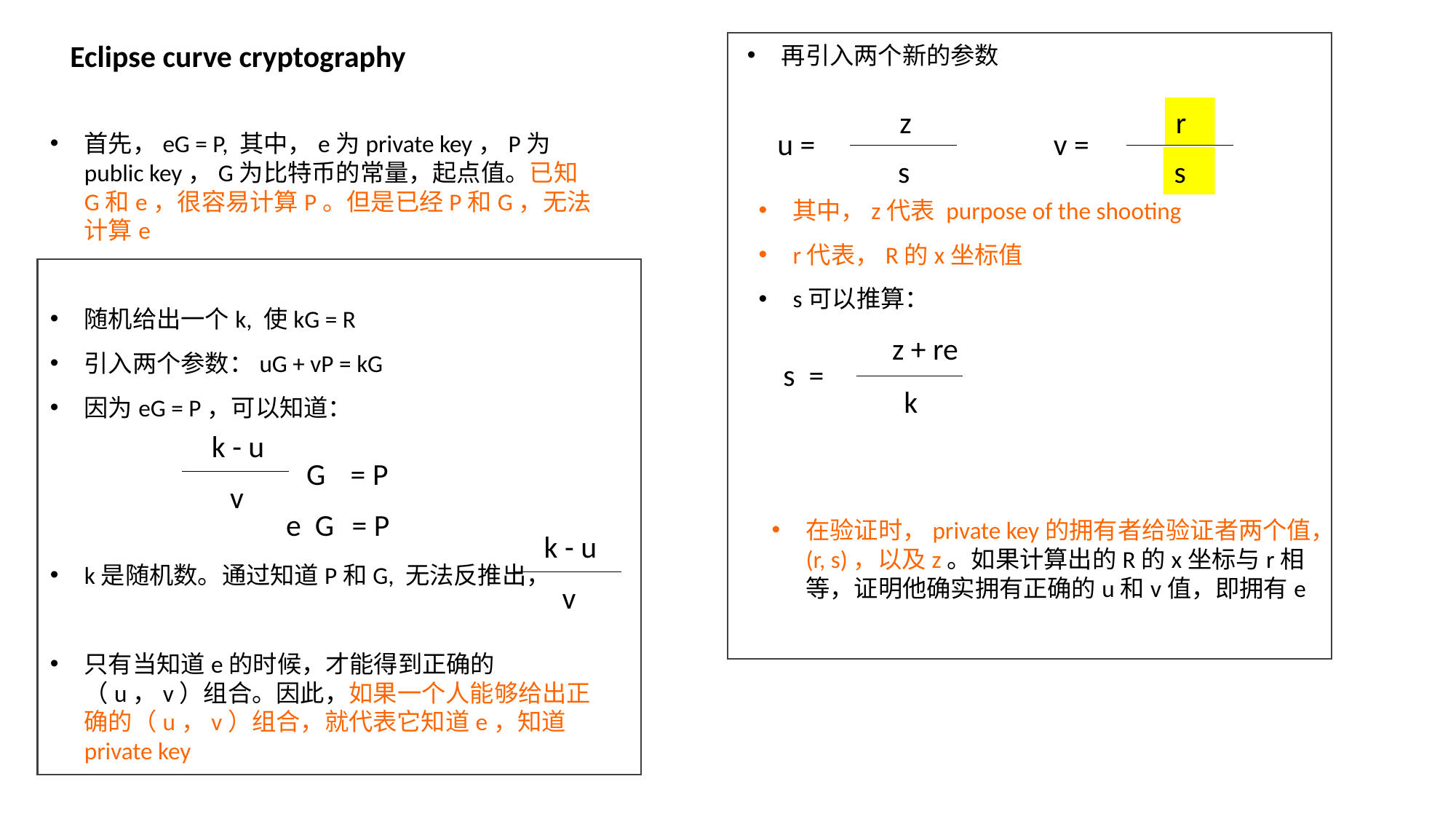

Eclipse curve cryptography

再引入两个新的参数
z
r
u =
v =
首先，eG = P, 其中，e为private key，P为public key，G为比特币的常量，起点值。已知G和e，很容易计算P。但是已经P和G，无法计算e

随机给出一个k, 使kG = R
引入两个参数：uG + vP = kG
因为eG = P，可以知道：

s
s
其中，z代表 purpose of the shooting
r代表，R的x坐标值
s可以推算：

z + re
s  =
k
k - u
G
= P
v
e  G
= P
在验证时，private key的拥有者给验证者两个值，(r, s)，以及z。如果计算出的R的x坐标与r相等，证明他确实拥有正确的u和v值，即拥有e
k - u
k是随机数。通过知道P和G, 无法反推出，

只有当知道e的时候，才能得到正确的（u，v）组合。因此，如果一个人能够给出正确的（u，v）组合，就代表它知道e，知道private key
v